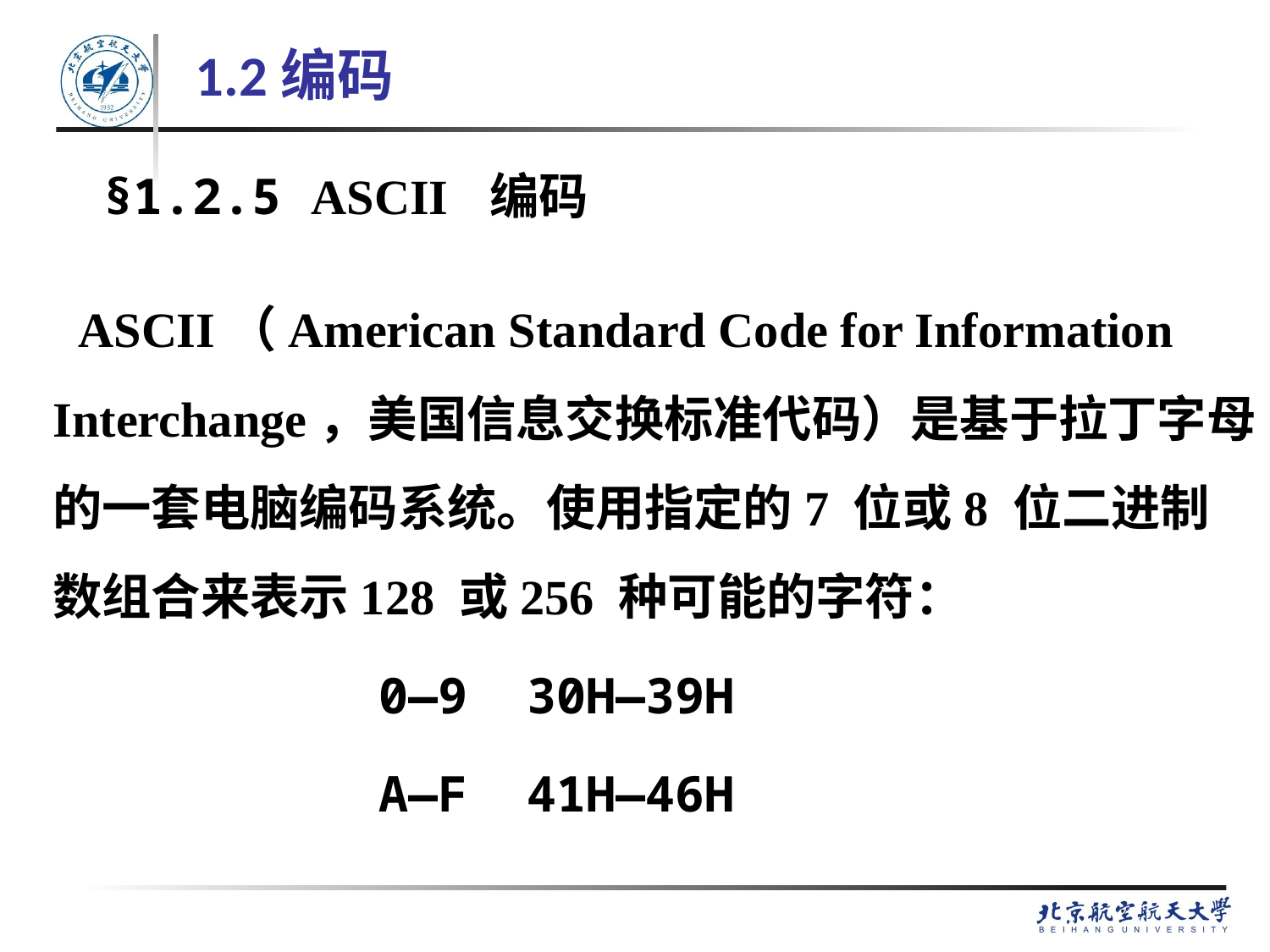

1.2编码
§1.2.5 ASCII 编码
  ASCII（American Standard Code for Information Interchange，美国信息交换标准代码）是基于拉丁字母的一套电脑编码系统。使用指定的7 位或8 位二进制数组合来表示128 或256 种可能的字符：
           0—9  30H—39H
           A—F  41H—46H
50